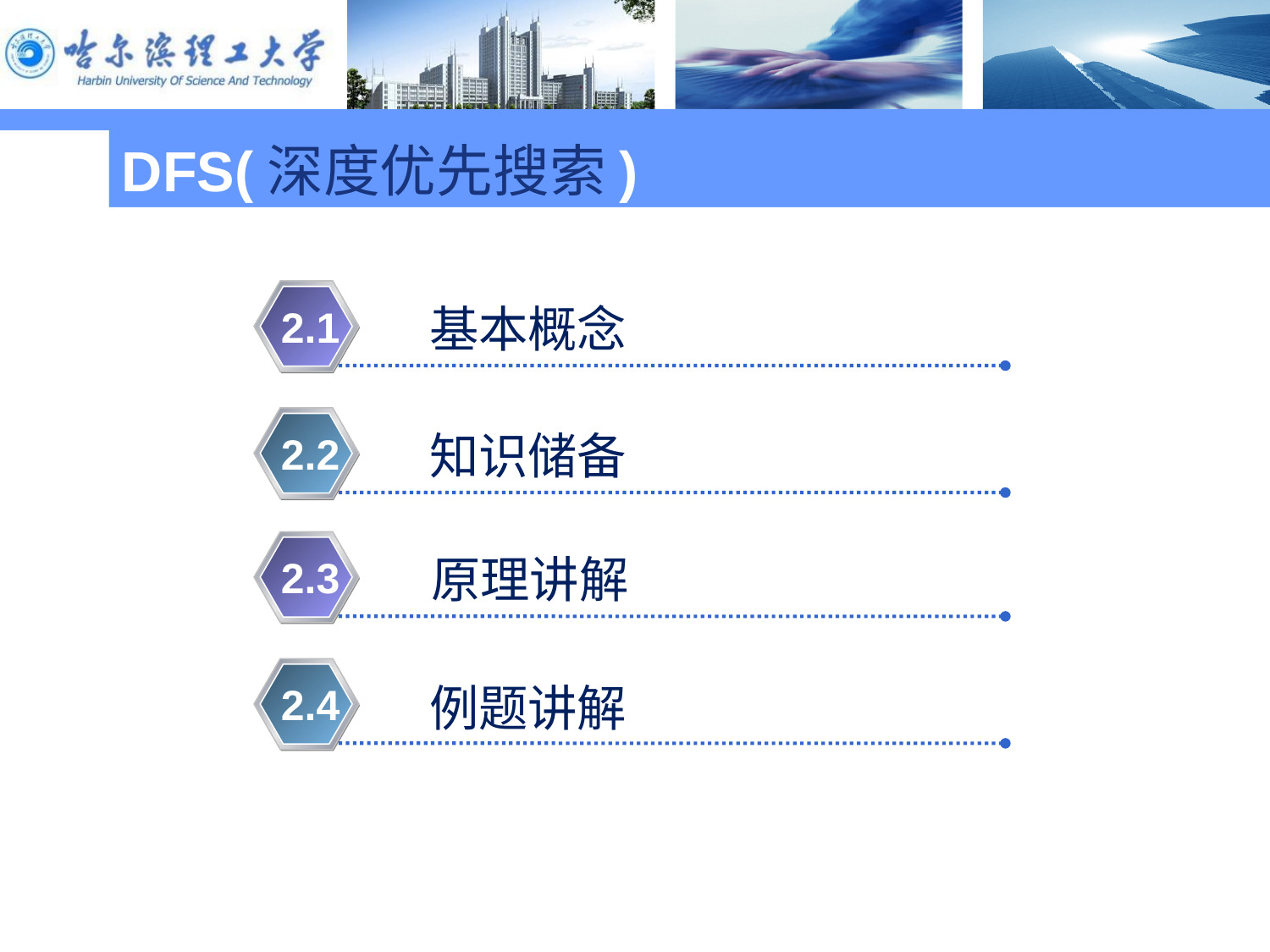

DFS(深度优先搜索)

基本概念
2.1

知识储备

2.2

原理讲解
2.3

2.4

例题讲解